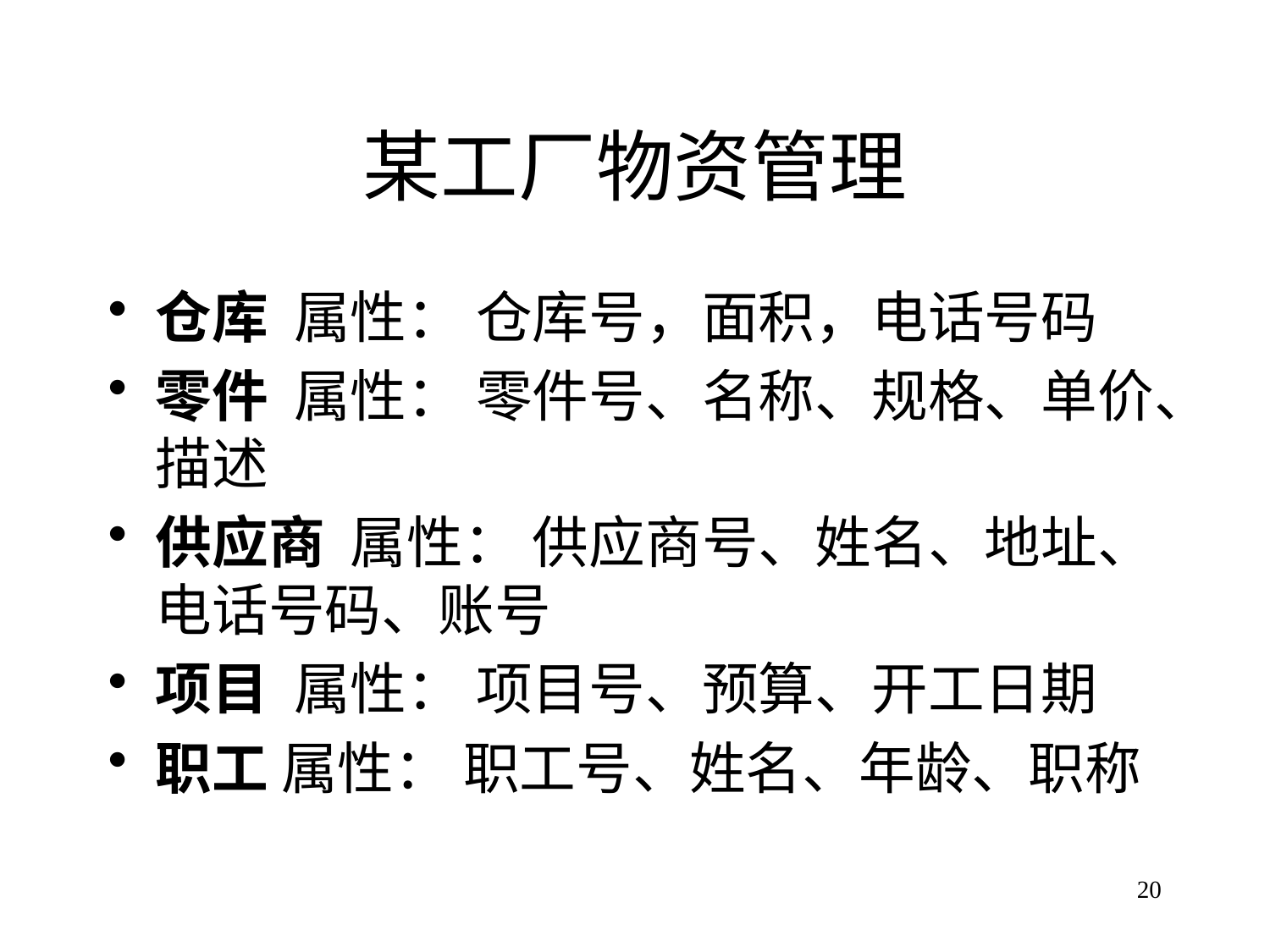

# 某工厂物资管理
仓库  属性： 仓库号，面积，电话号码
零件  属性： 零件号、名称、规格、单价、描述
供应商  属性： 供应商号、姓名、地址、电话号码、账号
项目  属性： 项目号、预算、开工日期
职工 属性： 职工号、姓名、年龄、职称
20